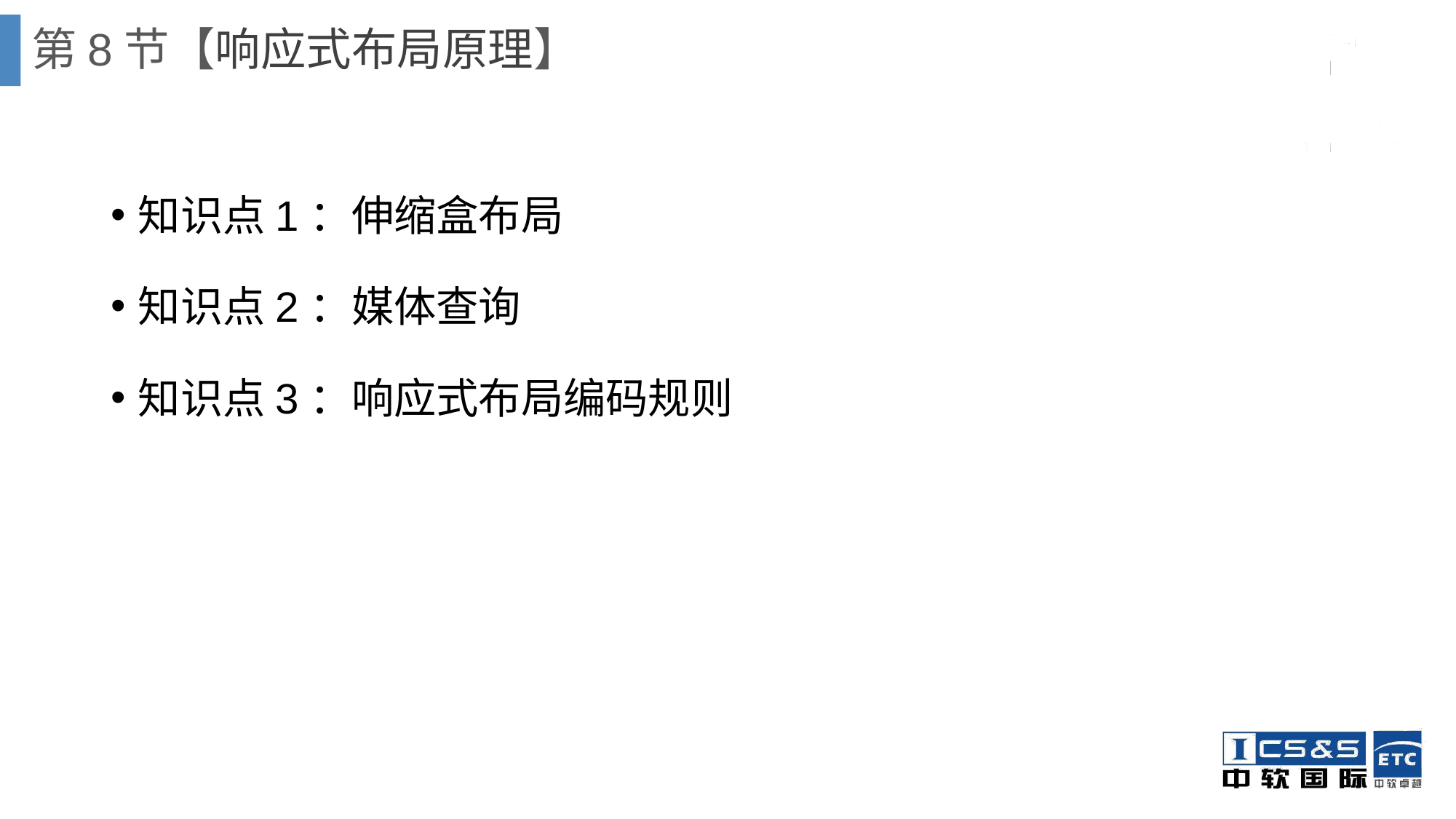

# 第8节【响应式布局原理】
知识点1：伸缩盒布局
知识点2：媒体查询
知识点3：响应式布局编码规则